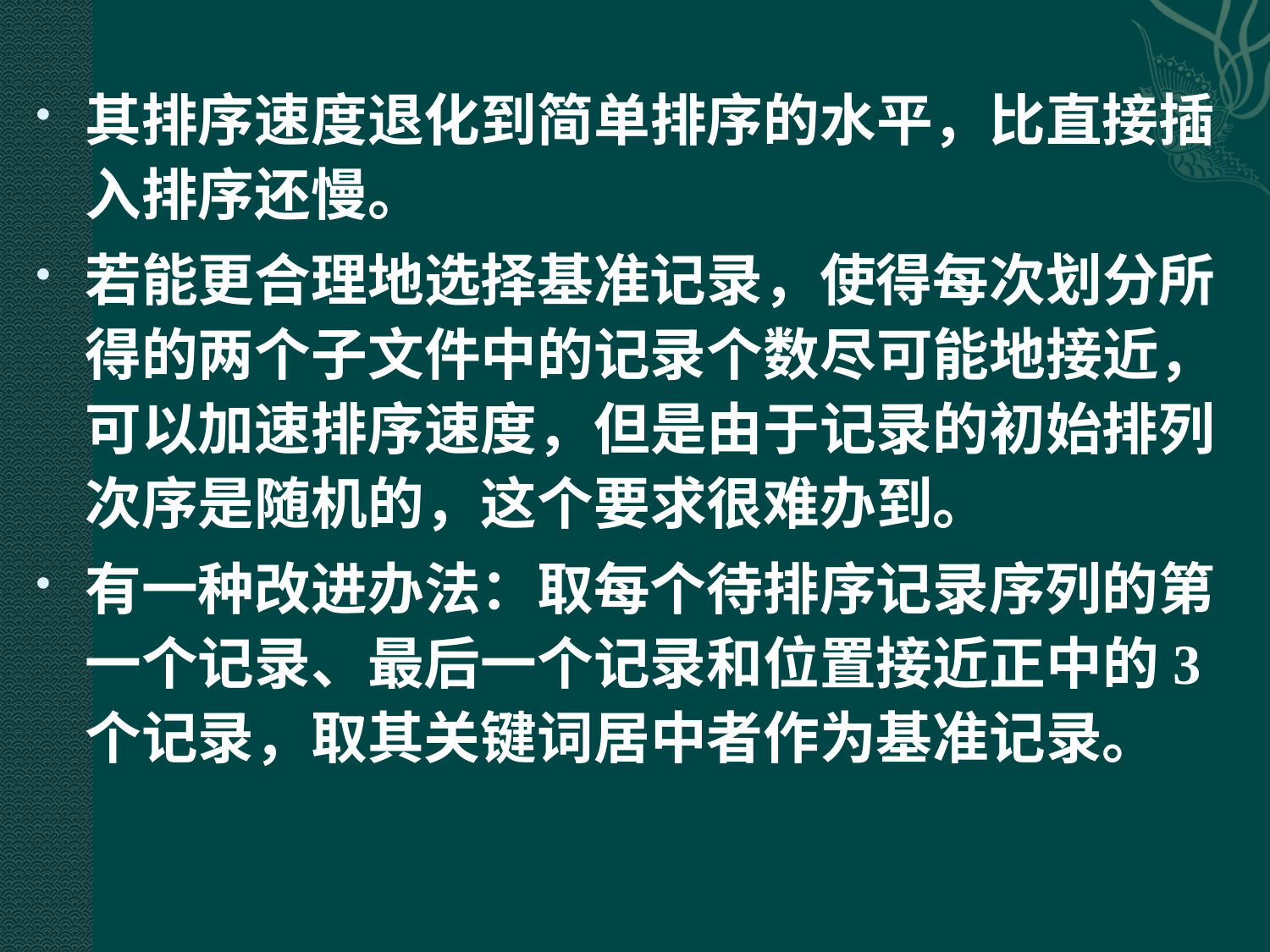

其排序速度退化到简单排序的水平，比直接插入排序还慢。
若能更合理地选择基准记录，使得每次划分所得的两个子文件中的记录个数尽可能地接近，可以加速排序速度，但是由于记录的初始排列次序是随机的，这个要求很难办到。
有一种改进办法：取每个待排序记录序列的第一个记录、最后一个记录和位置接近正中的3个记录，取其关键词居中者作为基准记录。